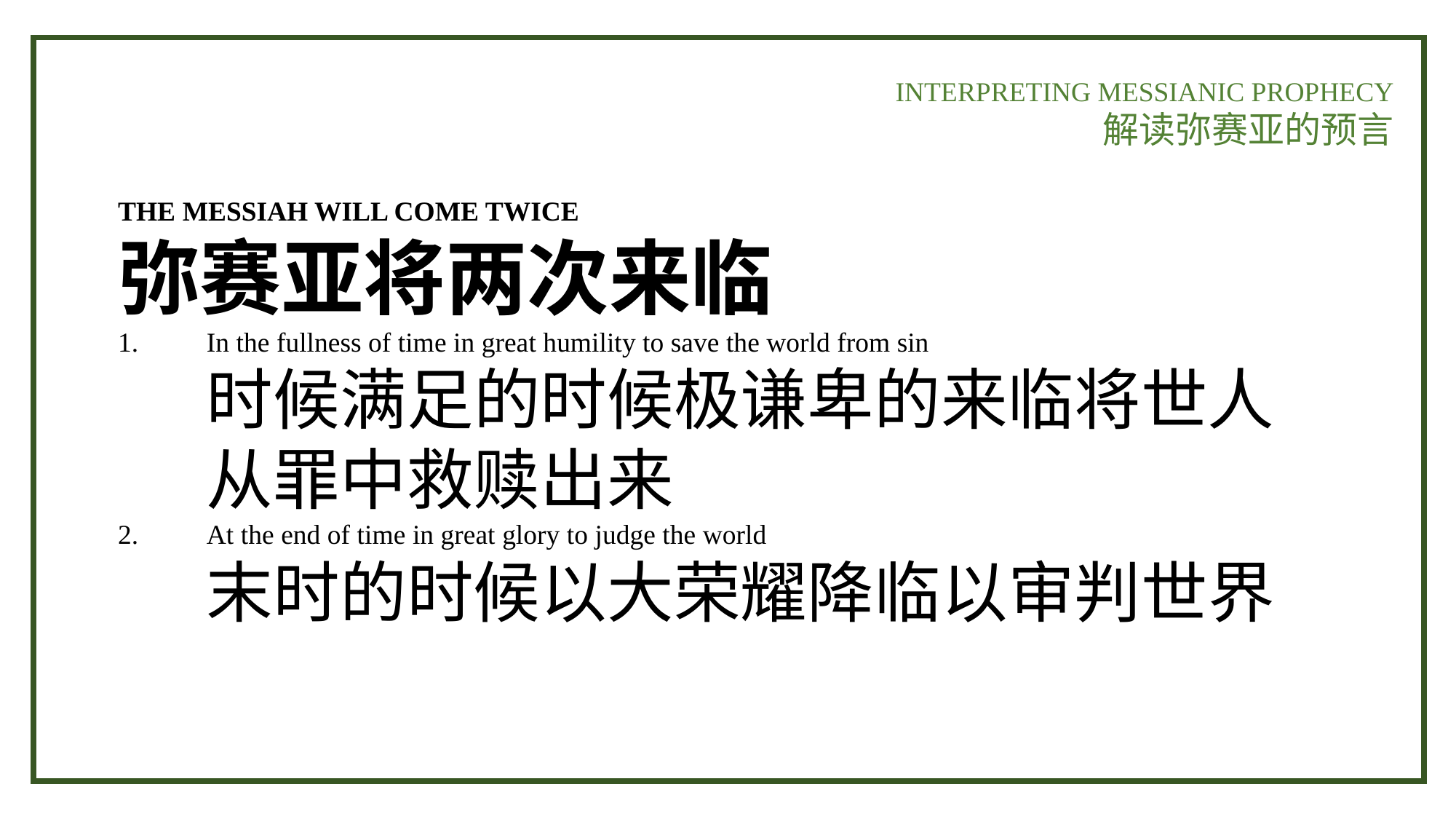

INTERPRETING MESSIANIC PROPHECY
解读弥赛亚的预言
THE MESSIAH WILL COME TWICE
弥赛亚将两次来临
In the fullness of time in great humility to save the world from sin
时候满足的时候极谦卑的来临将世人从罪中救赎出来
At the end of time in great glory to judge the world
末时的时候以大荣耀降临以审判世界